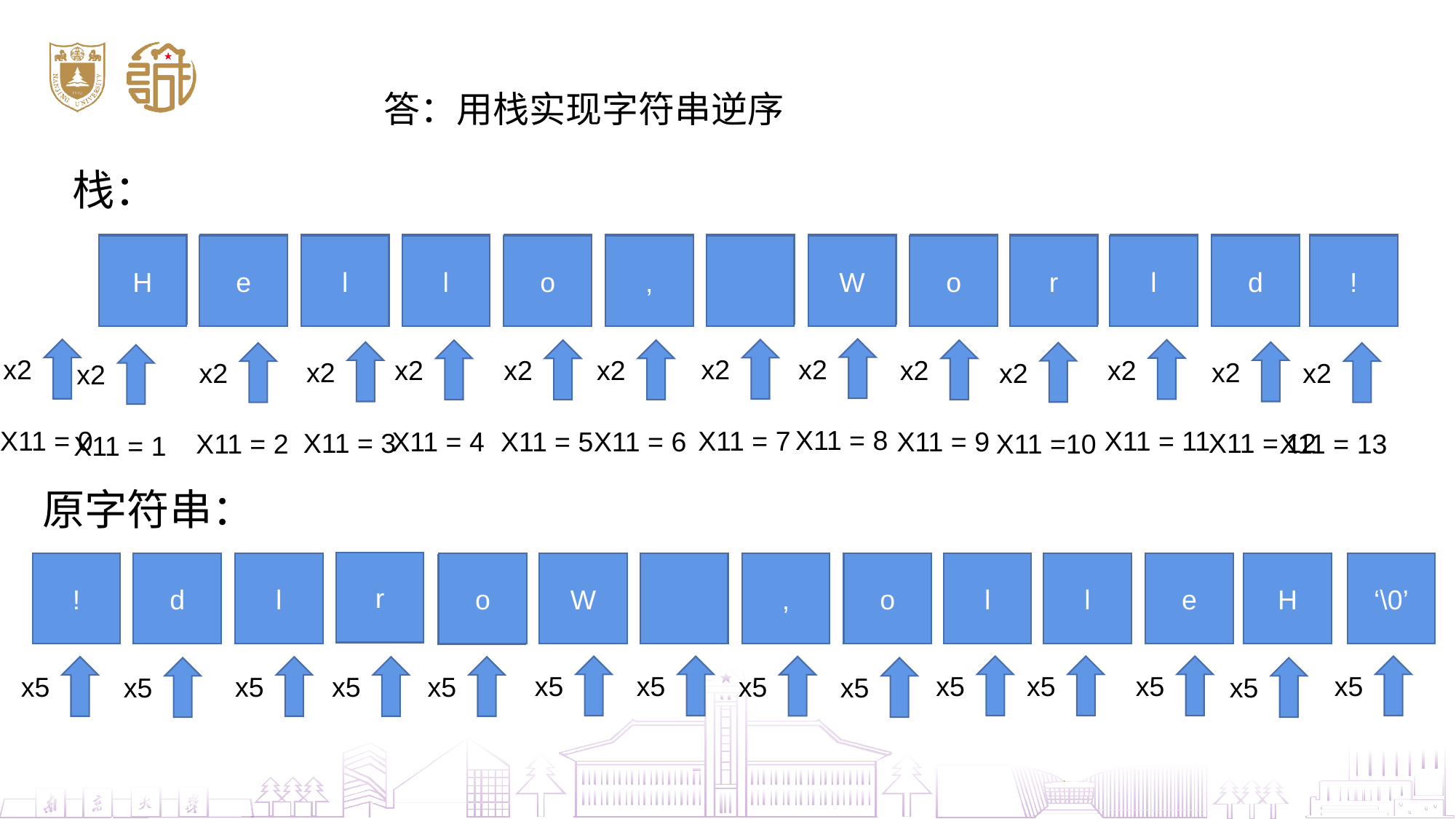

答：用栈实现字符串逆序
栈：

!
d
l
r
l
l
o
,

W
o
e
H

x2
X11 = 8

x2
X11 = 0

x2
X11 = 7

x2
X11 = 11

x2
X11 = 4

X11 = 5
x2

x2
X11 = 6

x2
X11 = 9

x2
X11 = 3

x2
X11 = 12

x2
X11 =10

x2
X11 = 2

x2
X11 = 13

x2
X11 = 1
原字符串：
r
l
o
!
‘\0’
d
l
r
l
,

W
o
e
H
H
e
l
l
l
W

,
o
d
!
o

x5

x5

x5

x5

x5

x5

x5

x5

x5

x5

x5

x5

x5

x5